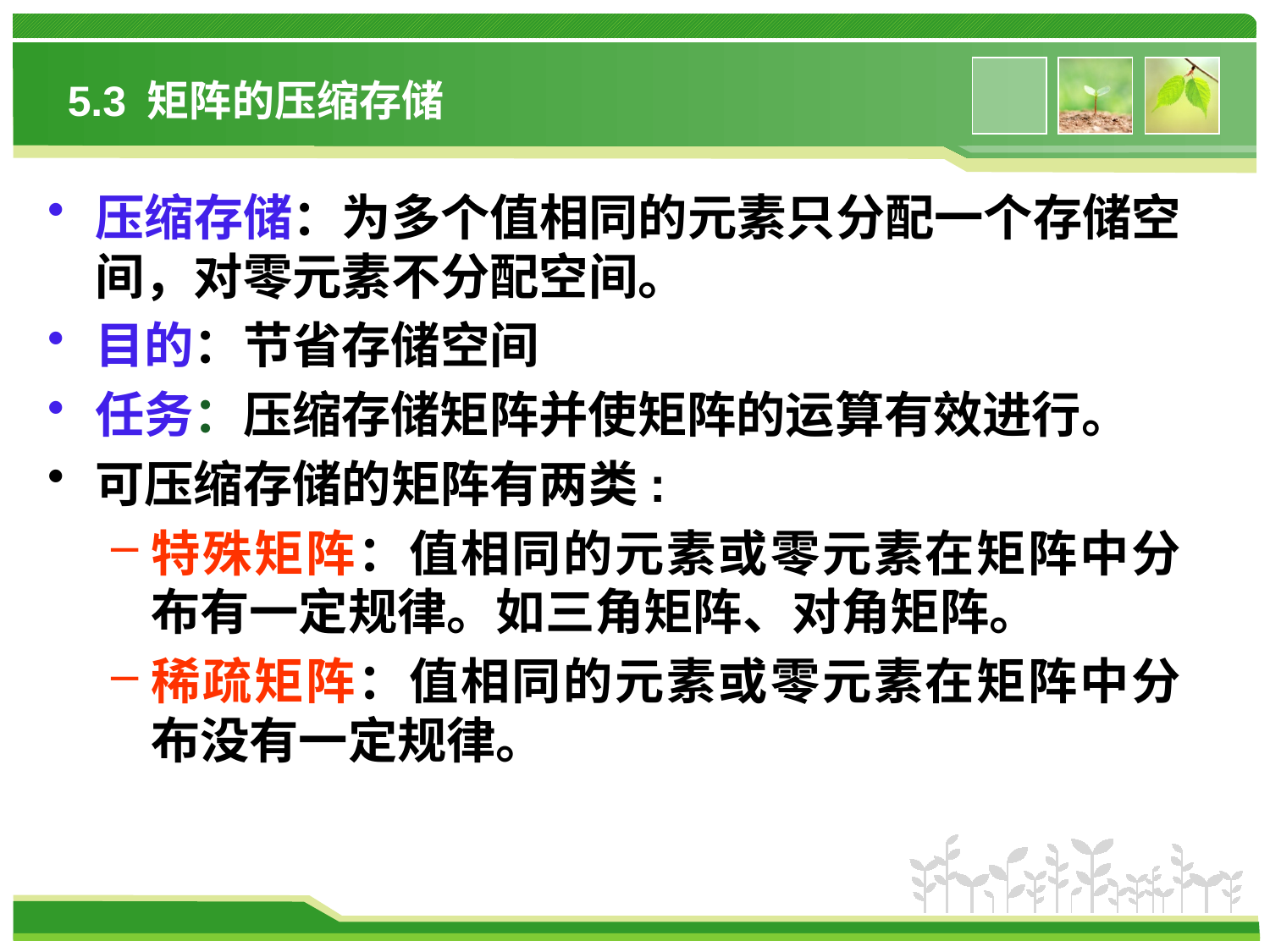

# 5.3 矩阵的压缩存储
压缩存储：为多个值相同的元素只分配一个存储空间，对零元素不分配空间。
目的：节省存储空间
任务：压缩存储矩阵并使矩阵的运算有效进行。
可压缩存储的矩阵有两类:
特殊矩阵：值相同的元素或零元素在矩阵中分布有一定规律。如三角矩阵、对角矩阵。
稀疏矩阵：值相同的元素或零元素在矩阵中分布没有一定规律。